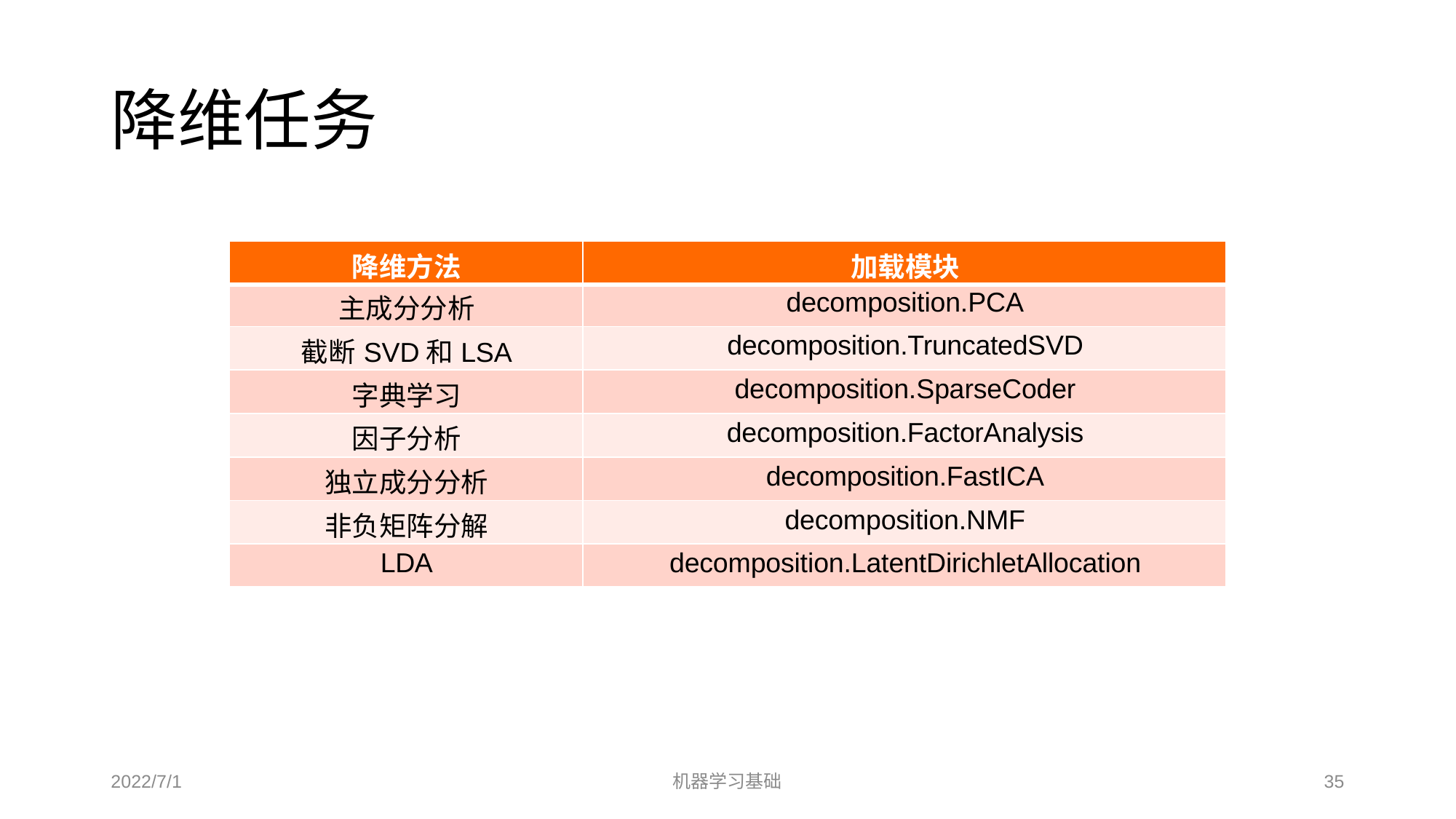

# 降维任务
| 降维方法 | 加载模块 |
| --- | --- |
| 主成分分析 | decomposition.PCA |
| 截断SVD和LSA | decomposition.TruncatedSVD |
| 字典学习 | decomposition.SparseCoder |
| 因子分析 | decomposition.FactorAnalysis |
| 独立成分分析 | decomposition.FastICA |
| 非负矩阵分解 | decomposition.NMF |
| LDA | decomposition.LatentDirichletAllocation |
2022/7/1
机器学习基础
35